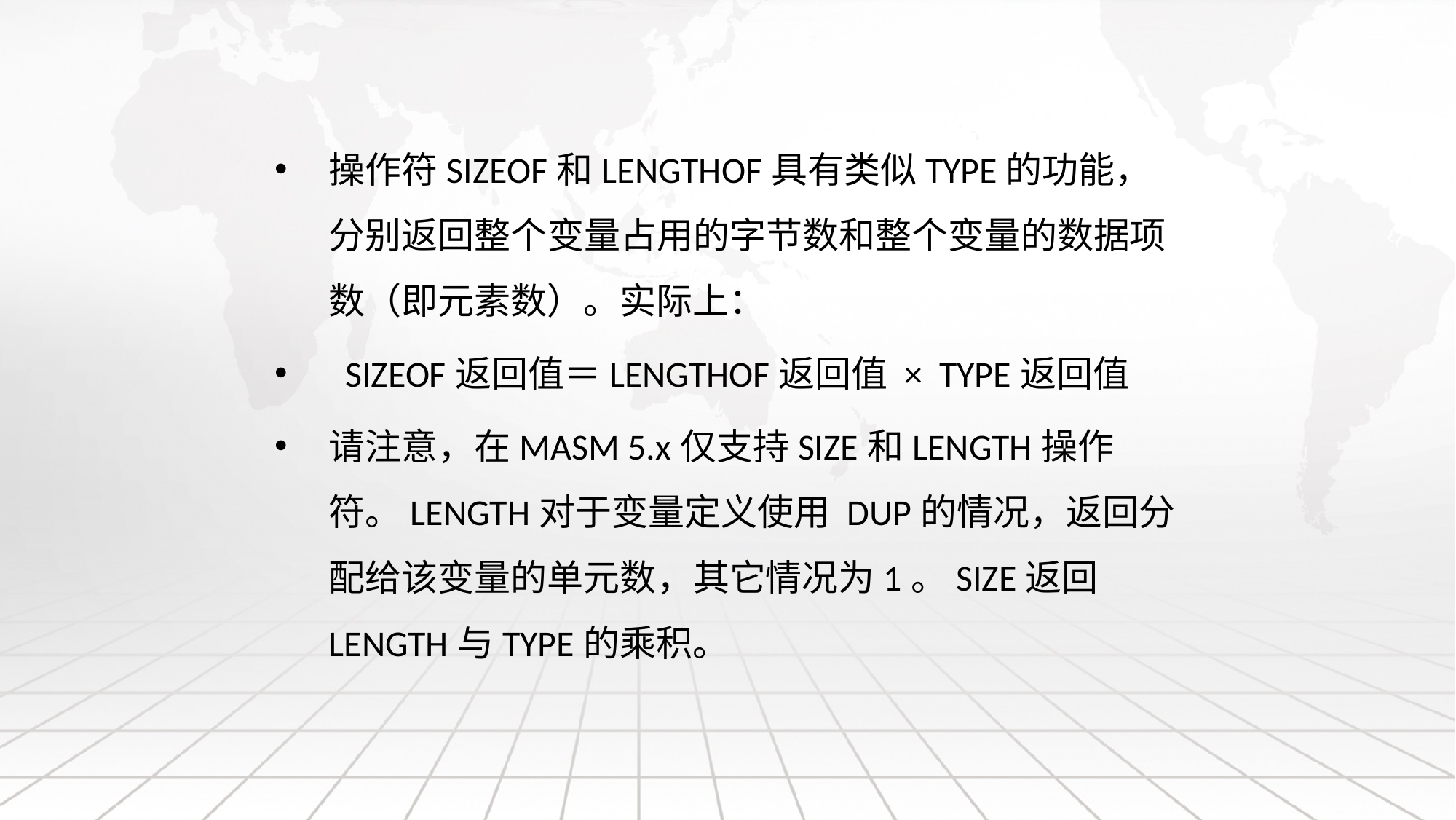

操作符SIZEOF和LENGTHOF具有类似TYPE的功能，分别返回整个变量占用的字节数和整个变量的数据项数（即元素数）。实际上：
  SIZEOF返回值＝LENGTHOF返回值 ×  TYPE返回值
请注意，在MASM 5.x仅支持SIZE和LENGTH操作符。LENGTH对于变量定义使用 DUP的情况，返回分配给该变量的单元数，其它情况为1。SIZE返回LENGTH与TYPE的乘积。